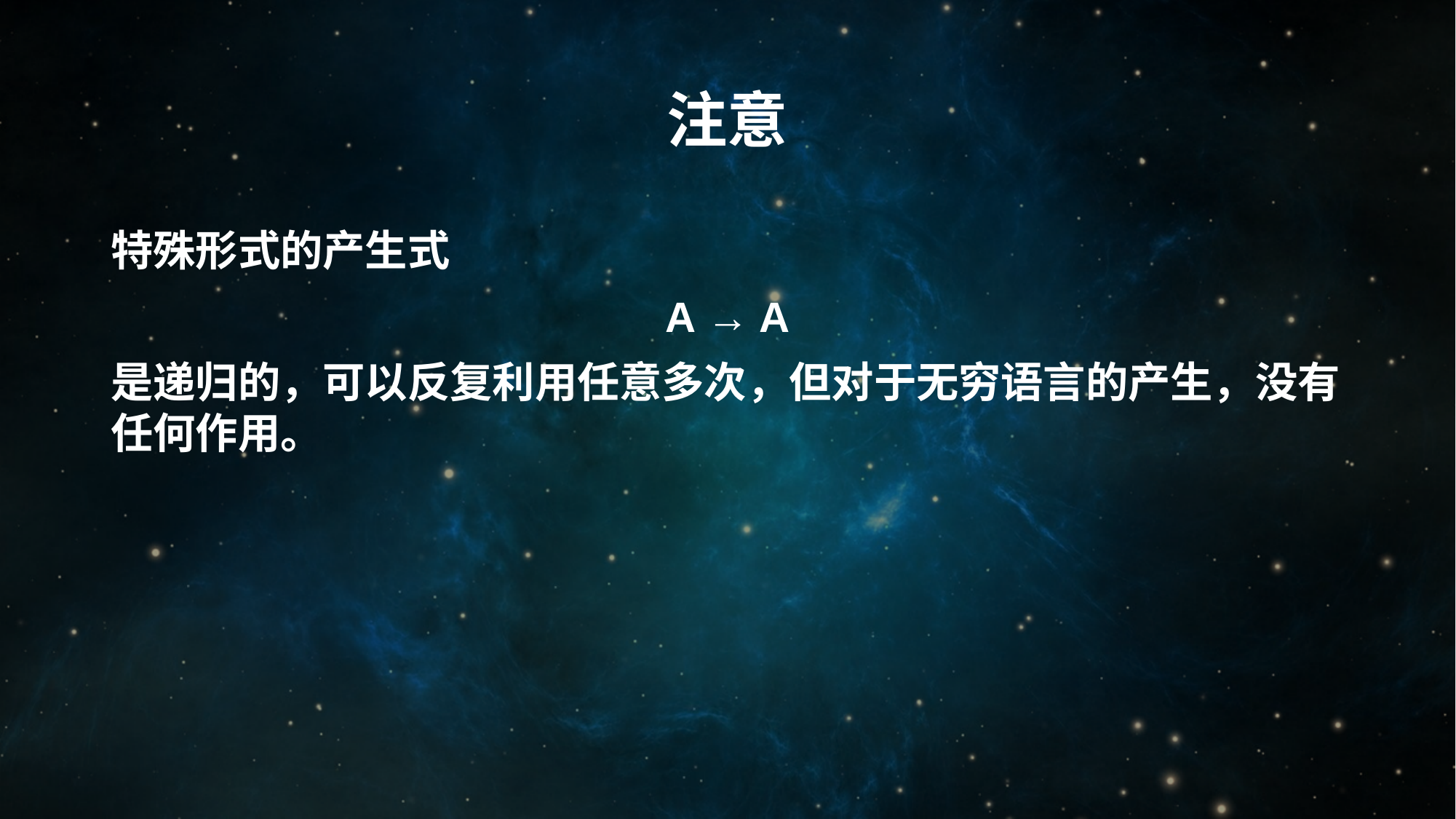

# 注意
特殊形式的产生式
A → A
是递归的，可以反复利用任意多次，但对于无穷语言的产生，没有任何作用。